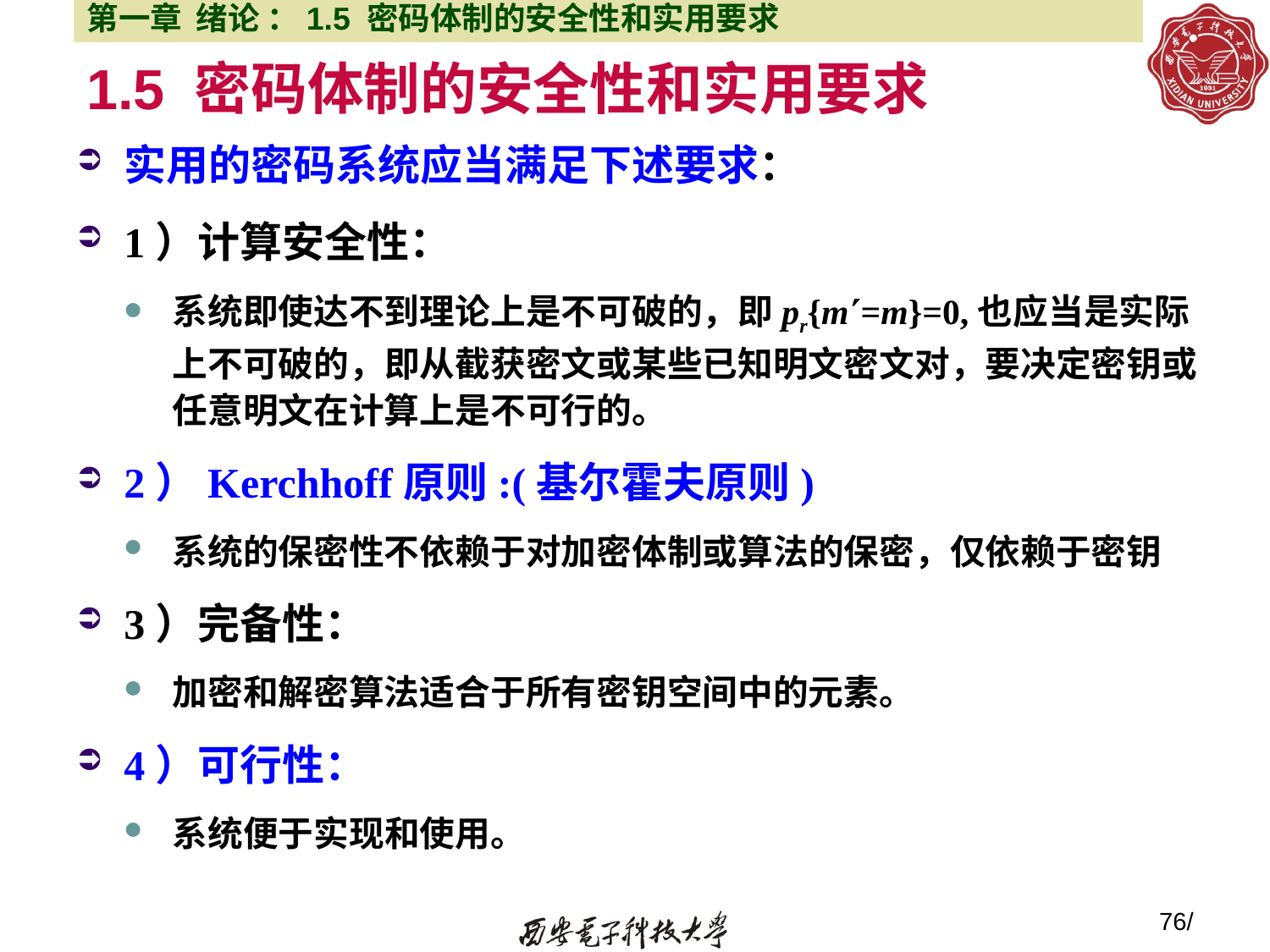

第一章  绪论 ：1.5 密码体制的安全性和实用要求
# 1.5 密码体制的安全性和实用要求
实用的密码系统应当满足下述要求：
1）计算安全性：
系统即使达不到理论上是不可破的，即pr{m′=m}=0,也应当是实际上不可破的，即从截获密文或某些已知明文密文对，要决定密钥或任意明文在计算上是不可行的。
2）Kerchhoff原则:(基尔霍夫原则)
系统的保密性不依赖于对加密体制或算法的保密，仅依赖于密钥
3）完备性：
加密和解密算法适合于所有密钥空间中的元素。
4）可行性：
系统便于实现和使用。
76/